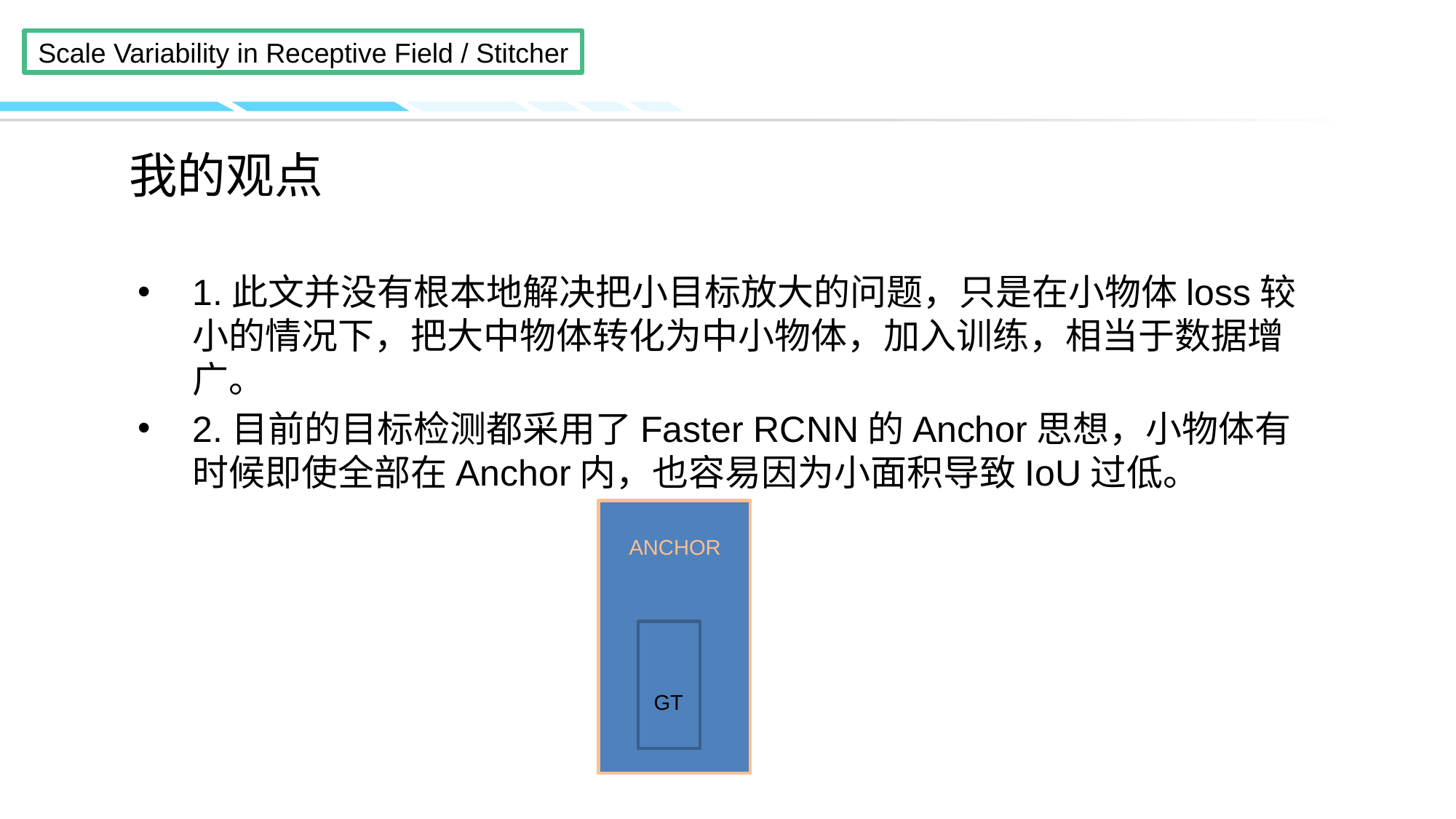

1.此文并没有根本地解决把小目标放大的问题，只是在小物体loss较小的情况下，把大中物体转化为中小物体，加入训练，相当于数据增广。
2.目前的目标检测都采用了Faster RCNN的Anchor思想，小物体有时候即使全部在Anchor内，也容易因为小面积导致IoU过低。

ANCHOR

GT